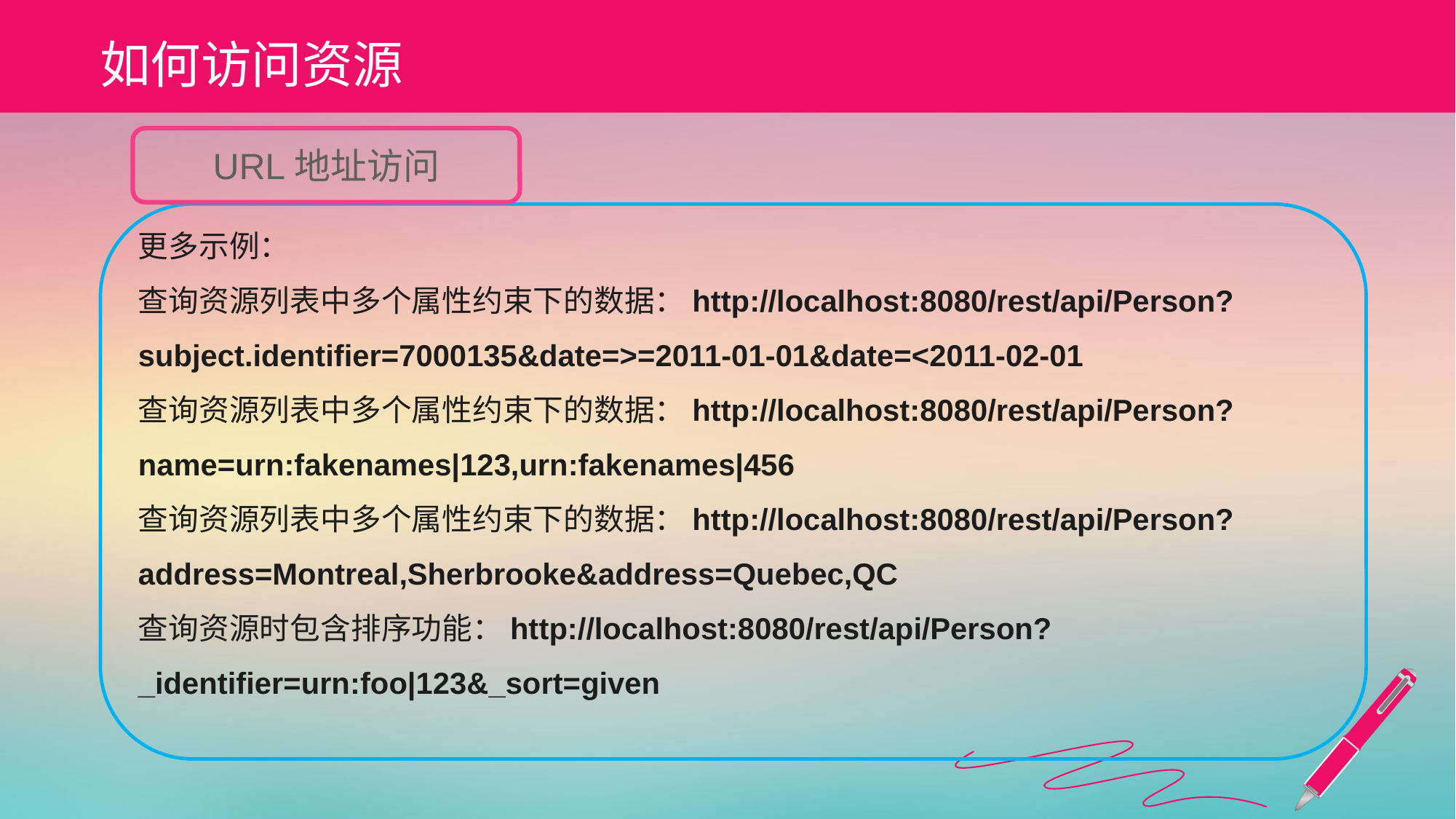

# 如何访问资源
URL地址访问
更多示例：
查询资源列表中多个属性约束下的数据：http://localhost:8080/rest/api/Person?
subject.identifier=7000135&date=>=2011-01-01&date=<2011-02-01
查询资源列表中多个属性约束下的数据：http://localhost:8080/rest/api/Person?
name=urn:fakenames|123,urn:fakenames|456
查询资源列表中多个属性约束下的数据：http://localhost:8080/rest/api/Person?
address=Montreal,Sherbrooke&address=Quebec,QC
查询资源时包含排序功能：http://localhost:8080/rest/api/Person?_identifier=urn:foo|123&_sort=given